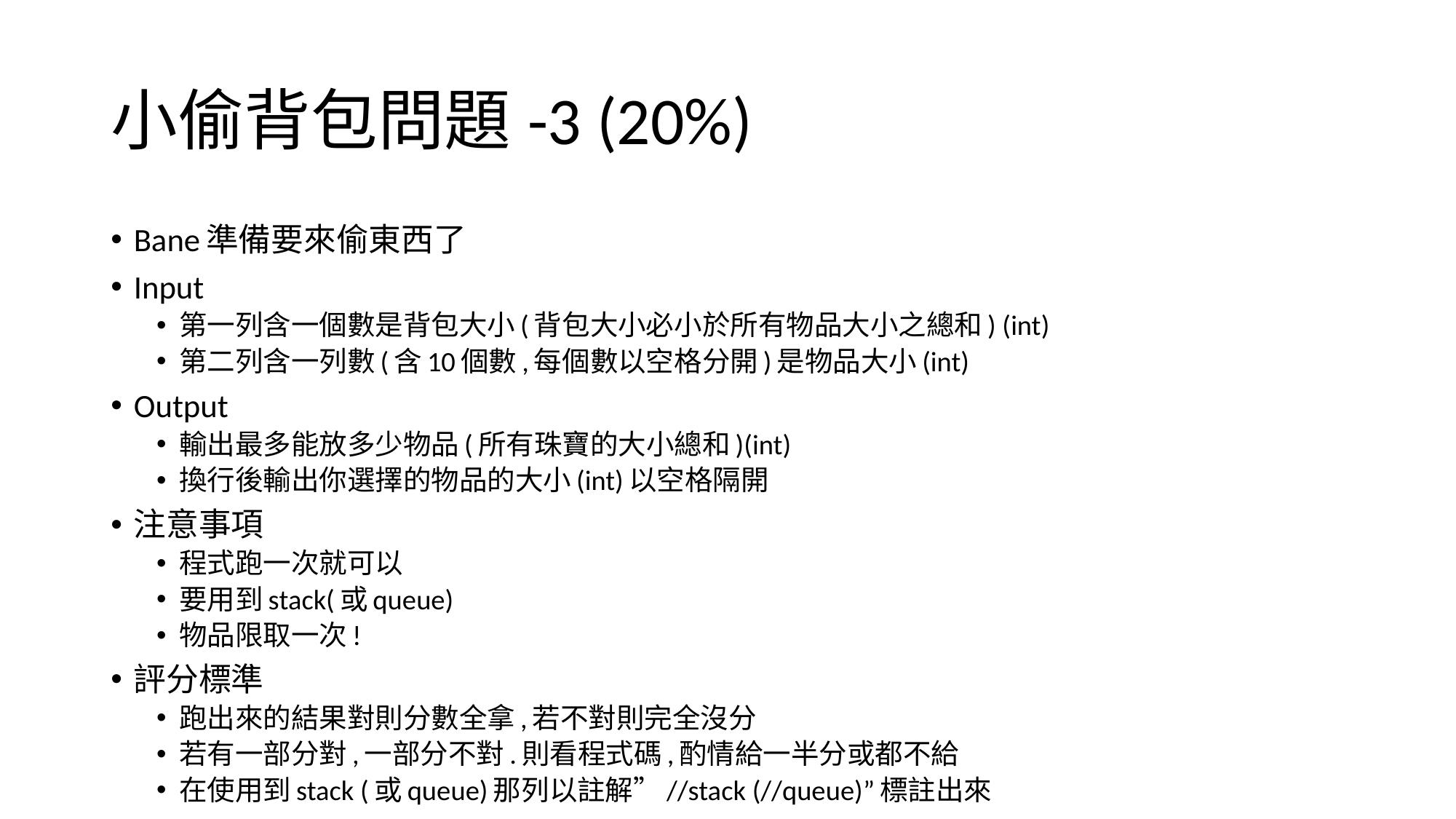

# 小偷背包問題-3 (20%)
Bane準備要來偷東西了
Input
第一列含一個數是背包大小(背包大小必小於所有物品大小之總和) (int)
第二列含一列數(含10個數,每個數以空格分開)是物品大小(int)
Output
輸出最多能放多少物品(所有珠寶的大小總和)(int)
換行後輸出你選擇的物品的大小(int)以空格隔開
注意事項
程式跑一次就可以
要用到stack(或queue)
物品限取一次!
評分標準
跑出來的結果對則分數全拿,若不對則完全沒分
若有一部分對,一部分不對.則看程式碼,酌情給一半分或都不給
在使用到stack (或queue)那列以註解”//stack (//queue)”標註出來